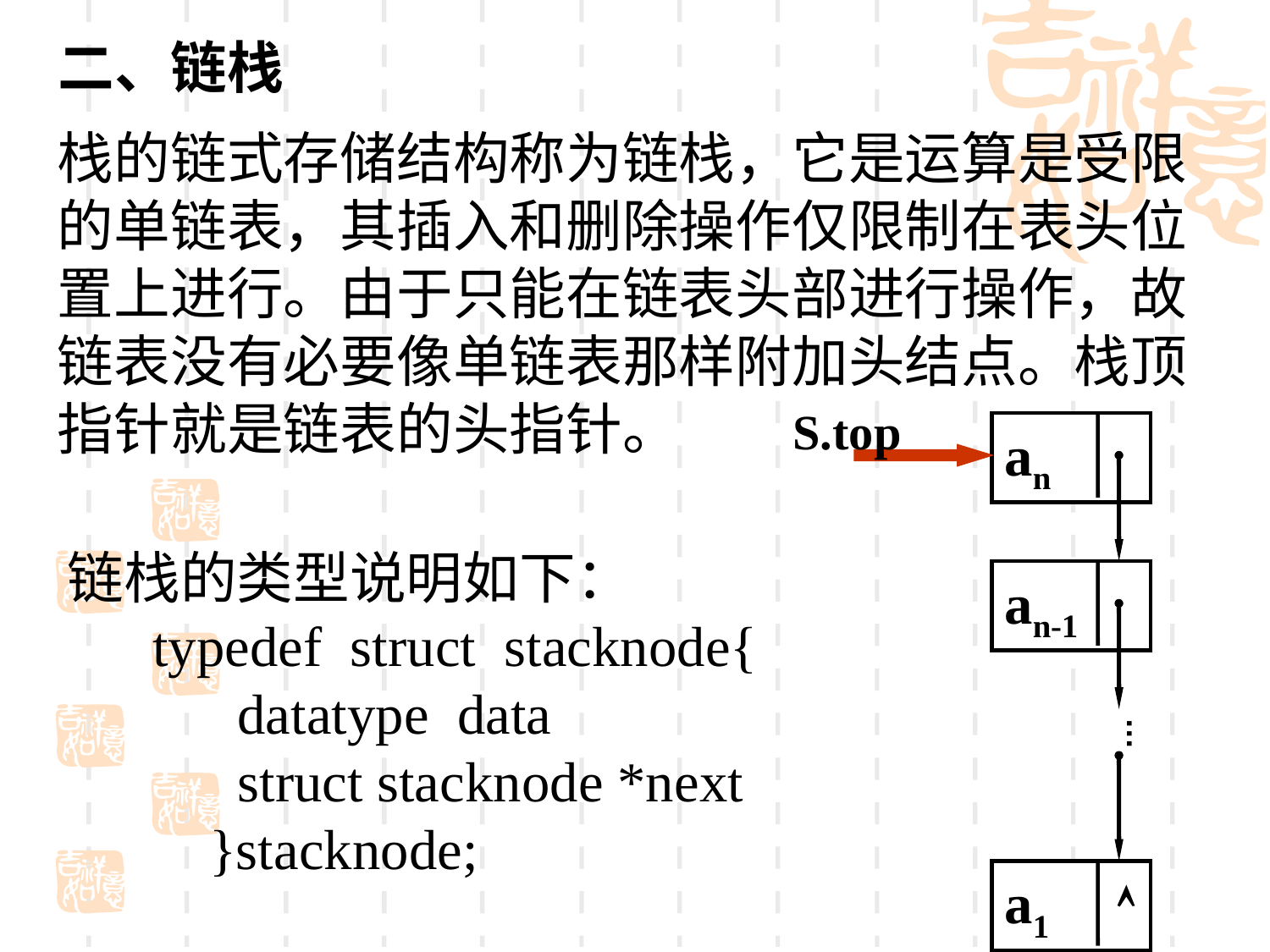

二、链栈
栈的链式存储结构称为链栈，它是运算是受限的单链表，其插入和删除操作仅限制在表头位置上进行。由于只能在链表头部进行操作，故链表没有必要像单链表那样附加头结点。栈顶指针就是链表的头指针。
S.top
an

an-1

…

a1

∧
链栈的类型说明如下：
      typedef  struct  stacknode{
            datatype  data
            struct stacknode *next
          }stacknode;